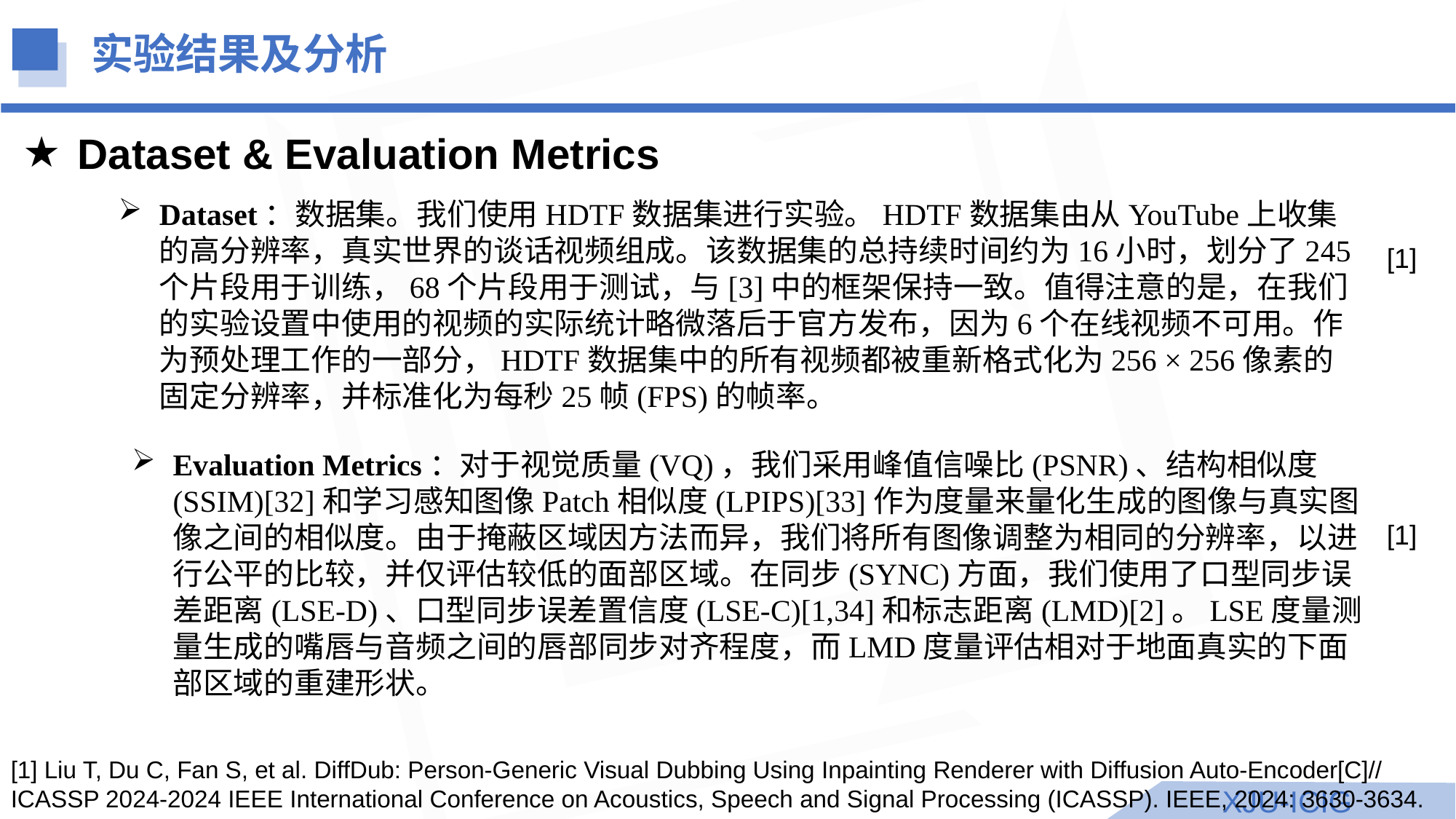

实验结果及分析

Dataset & Evaluation Metrics
Dataset：数据集。我们使用HDTF数据集进行实验。HDTF数据集由从YouTube上收集的高分辨率，真实世界的谈话视频组成。该数据集的总持续时间约为16小时，划分了245个片段用于训练，68个片段用于测试，与[3]中的框架保持一致。值得注意的是，在我们的实验设置中使用的视频的实际统计略微落后于官方发布，因为6个在线视频不可用。作为预处理工作的一部分，HDTF数据集中的所有视频都被重新格式化为256 × 256像素的固定分辨率，并标准化为每秒25帧(FPS)的帧率。
[1]
Evaluation Metrics：对于视觉质量(VQ)，我们采用峰值信噪比(PSNR)、结构相似度(SSIM)[32]和学习感知图像Patch相似度(LPIPS)[33]作为度量来量化生成的图像与真实图像之间的相似度。由于掩蔽区域因方法而异，我们将所有图像调整为相同的分辨率，以进行公平的比较，并仅评估较低的面部区域。在同步(SYNC)方面，我们使用了口型同步误差距离(LSE-D)、口型同步误差置信度(LSE-C)[1,34]和标志距离(LMD)[2]。LSE度量测量生成的嘴唇与音频之间的唇部同步对齐程度，而LMD度量评估相对于地面真实的下面部区域的重建形状。
[1]
[1] Liu T, Du C, Fan S, et al. DiffDub: Person-Generic Visual Dubbing Using Inpainting Renderer with Diffusion Auto-Encoder[C]// ICASSP 2024-2024 IEEE International Conference on Acoustics, Speech and Signal Processing (ICASSP). IEEE, 2024: 3630-3634.
XJU-ICIG